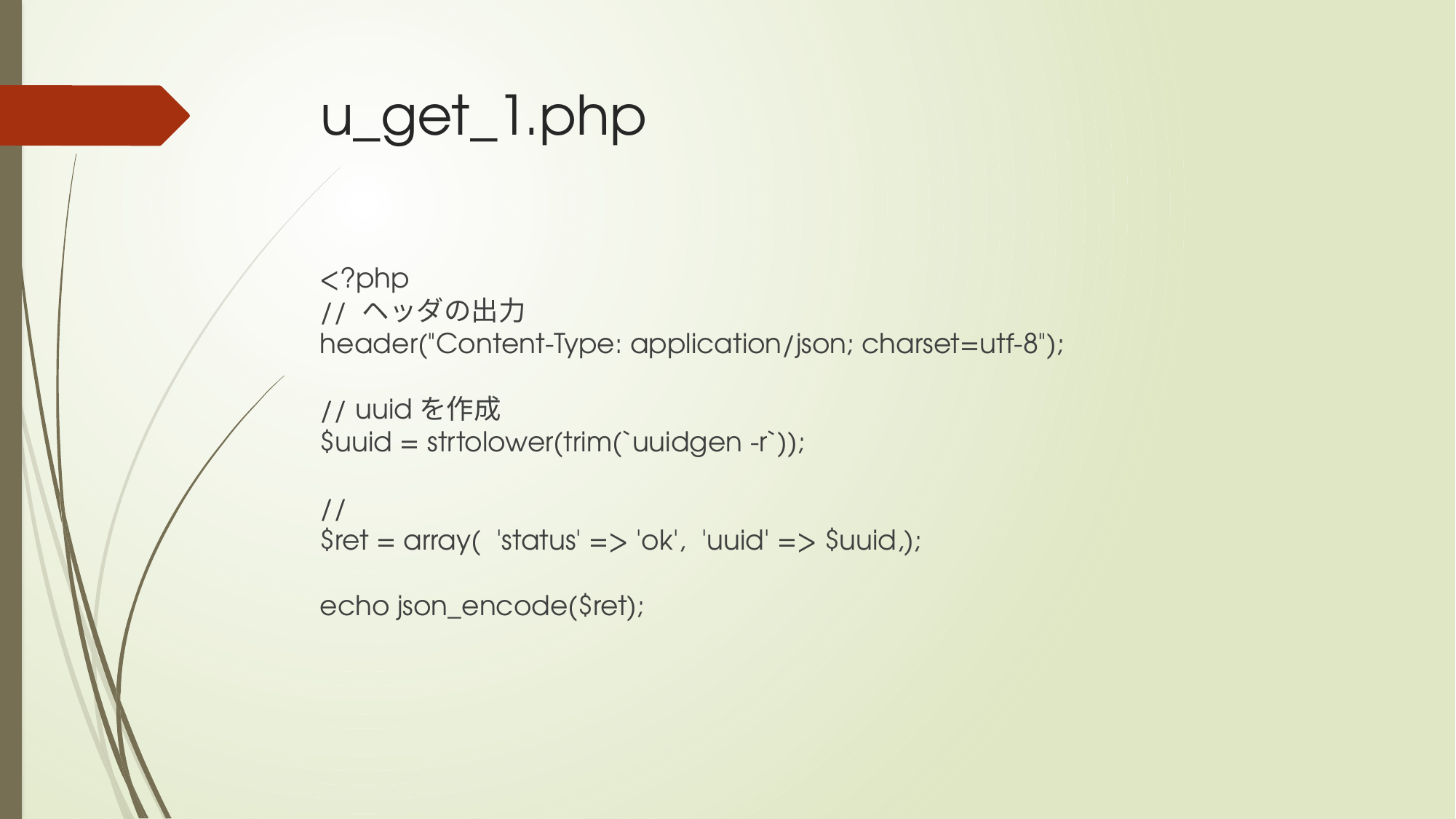

# u_get_1.php
<?php
// ヘッダの出力
header("Content-Type: application/json; charset=utf-8");

// uuidを作成
$uuid = strtolower(trim(`uuidgen -r`));

//
$ret = array(  'status' => 'ok',  'uuid' => $uuid,);

echo json_encode($ret);